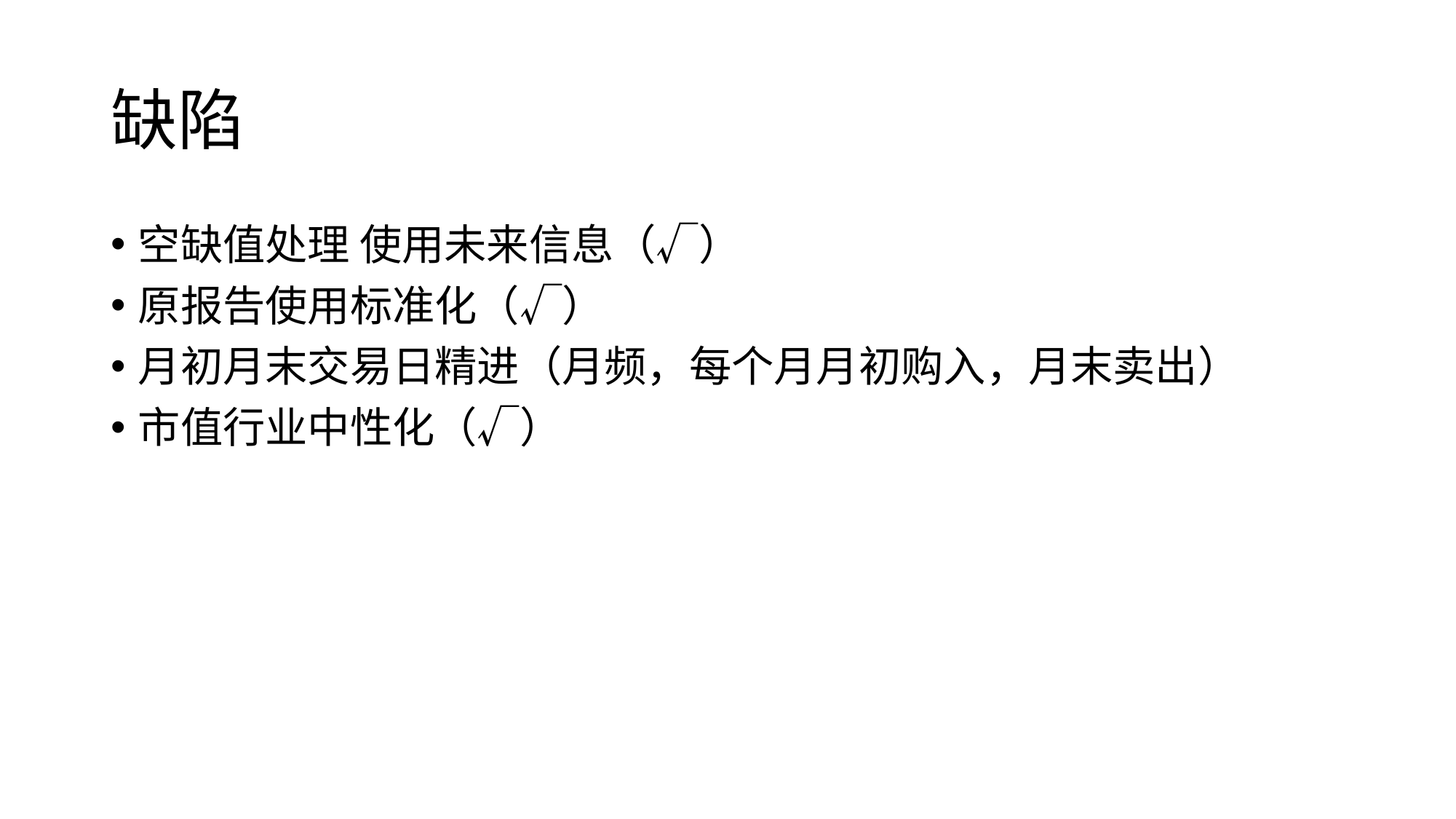

# 缺陷
空缺值处理 使用未来信息（√）
原报告使用标准化（√）
月初月末交易日精进（月频，每个月月初购入，月末卖出）
市值行业中性化（√）